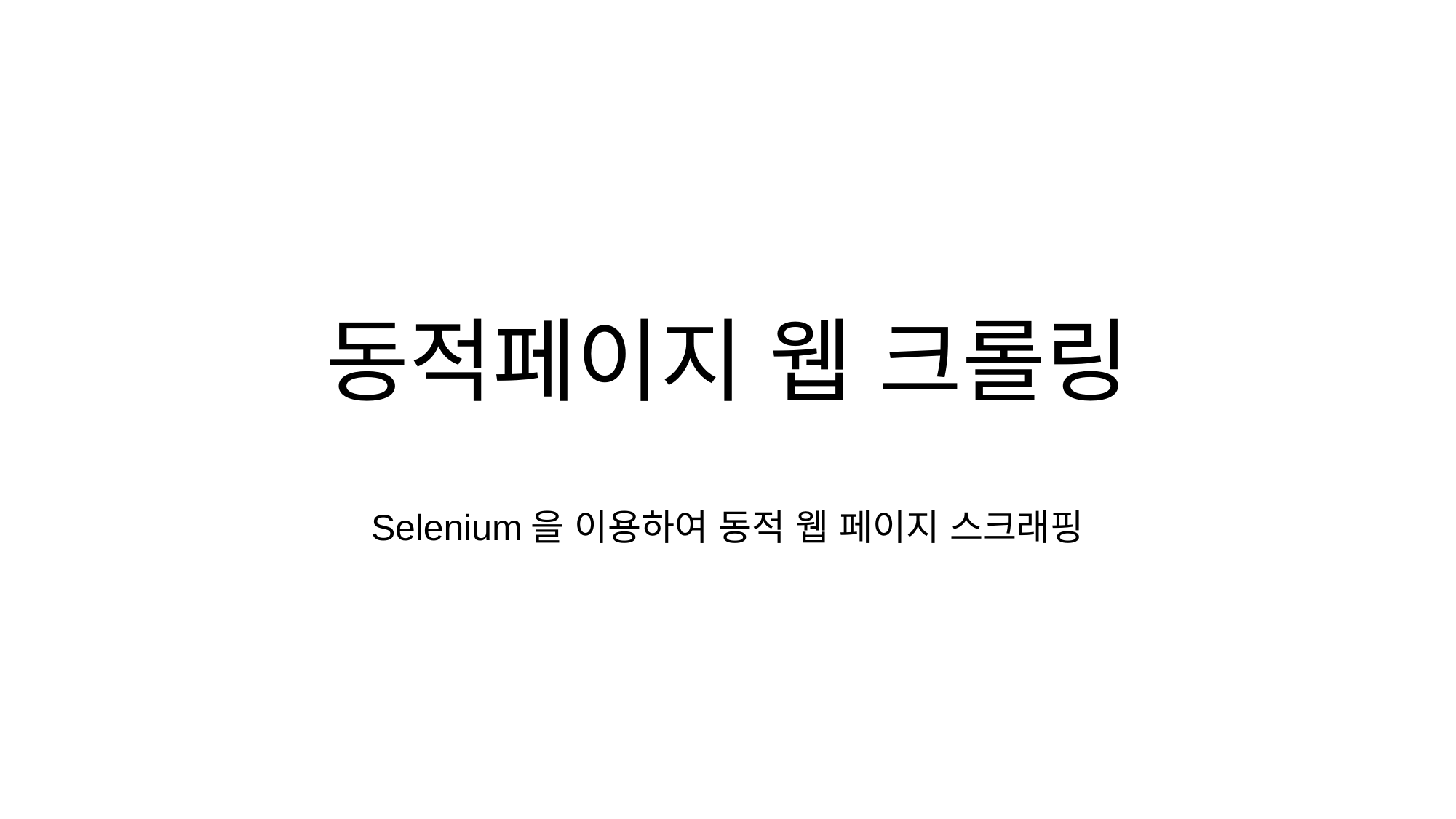

# 동적페이지 웹 크롤링
Selenium을 이용하여 동적 웹 페이지 스크래핑